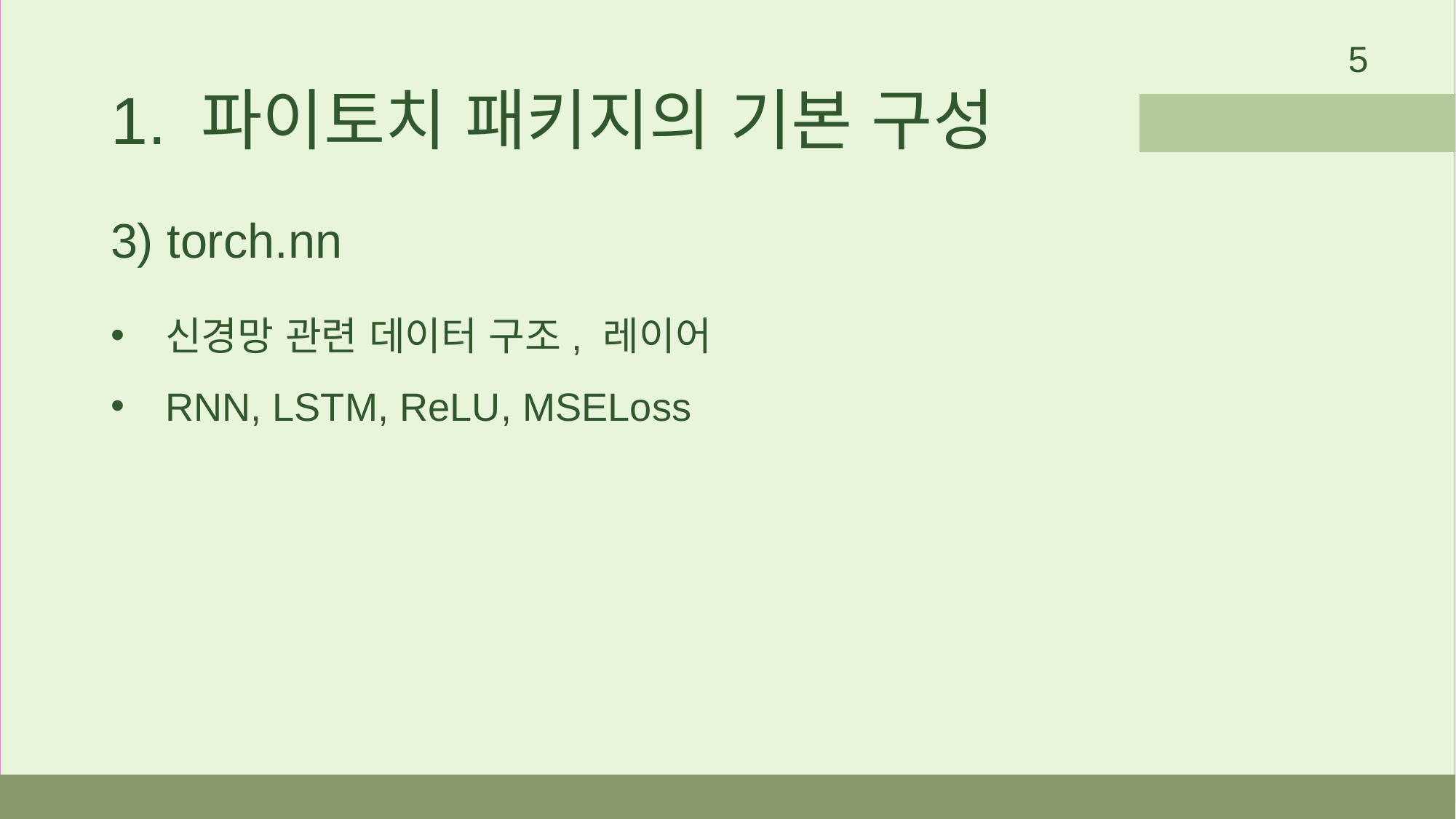

5
1. 파이토치 패키지의 기본 구성
3) torch.nn
신경망 관련 데이터 구조, 레이어
RNN, LSTM, ReLU, MSELoss